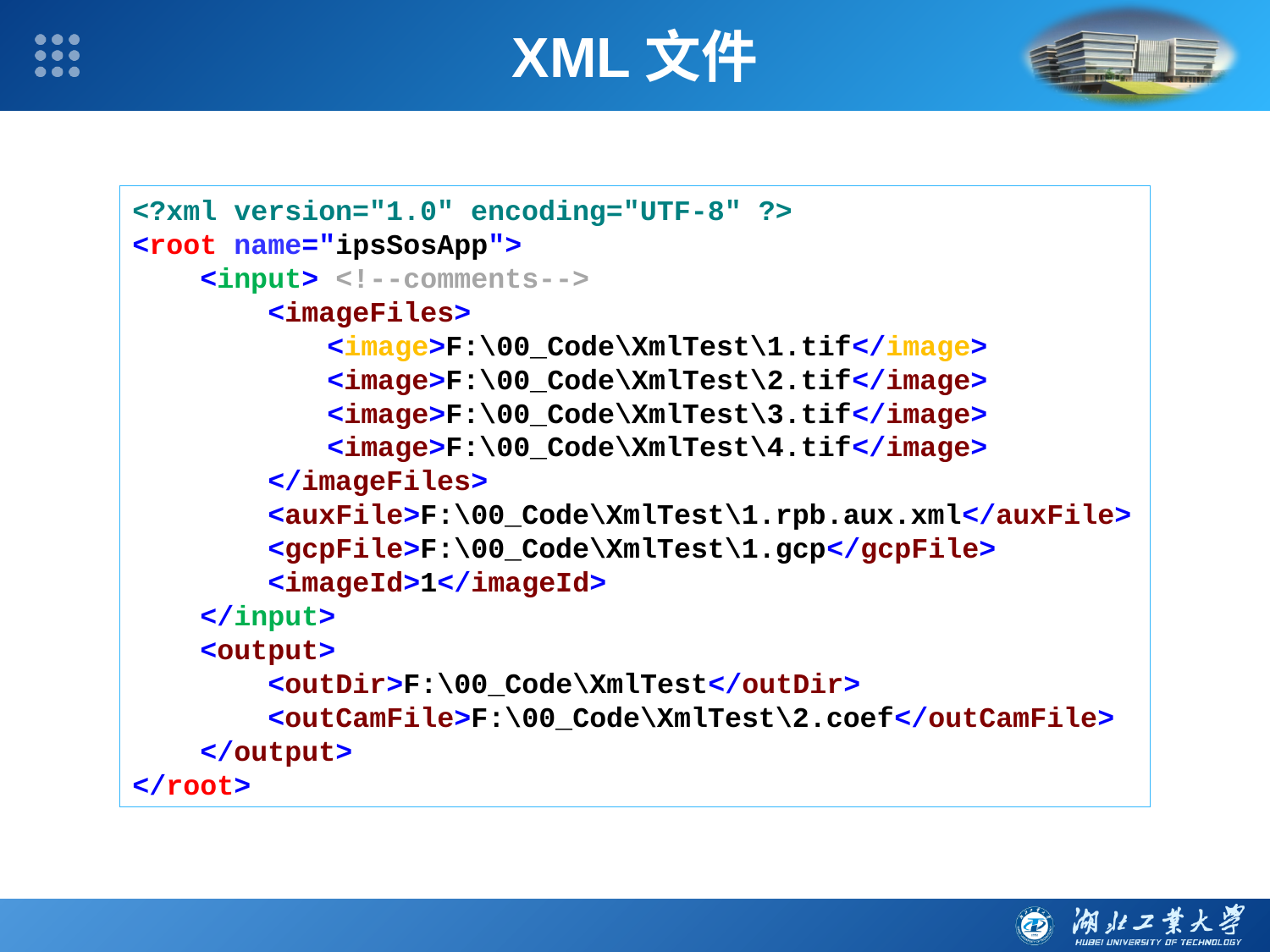

XML文件
<?xml version="1.0" encoding="UTF-8" ?>
<root name="ipsSosApp">
    <input> <!--comments-->
        <imageFiles>
	    <image>F:\00_Code\XmlTest\1.tif</image>
	    <image>F:\00_Code\XmlTest\2.tif</image>
	    <image>F:\00_Code\XmlTest\3.tif</image>
	    <image>F:\00_Code\XmlTest\4.tif</image>
        </imageFiles>
        <auxFile>F:\00_Code\XmlTest\1.rpb.aux.xml</auxFile>
        <gcpFile>F:\00_Code\XmlTest\1.gcp</gcpFile>
        <imageId>1</imageId>
    </input>
    <output>
        <outDir>F:\00_Code\XmlTest</outDir>
        <outCamFile>F:\00_Code\XmlTest\2.coef</outCamFile>
    </output>
</root>